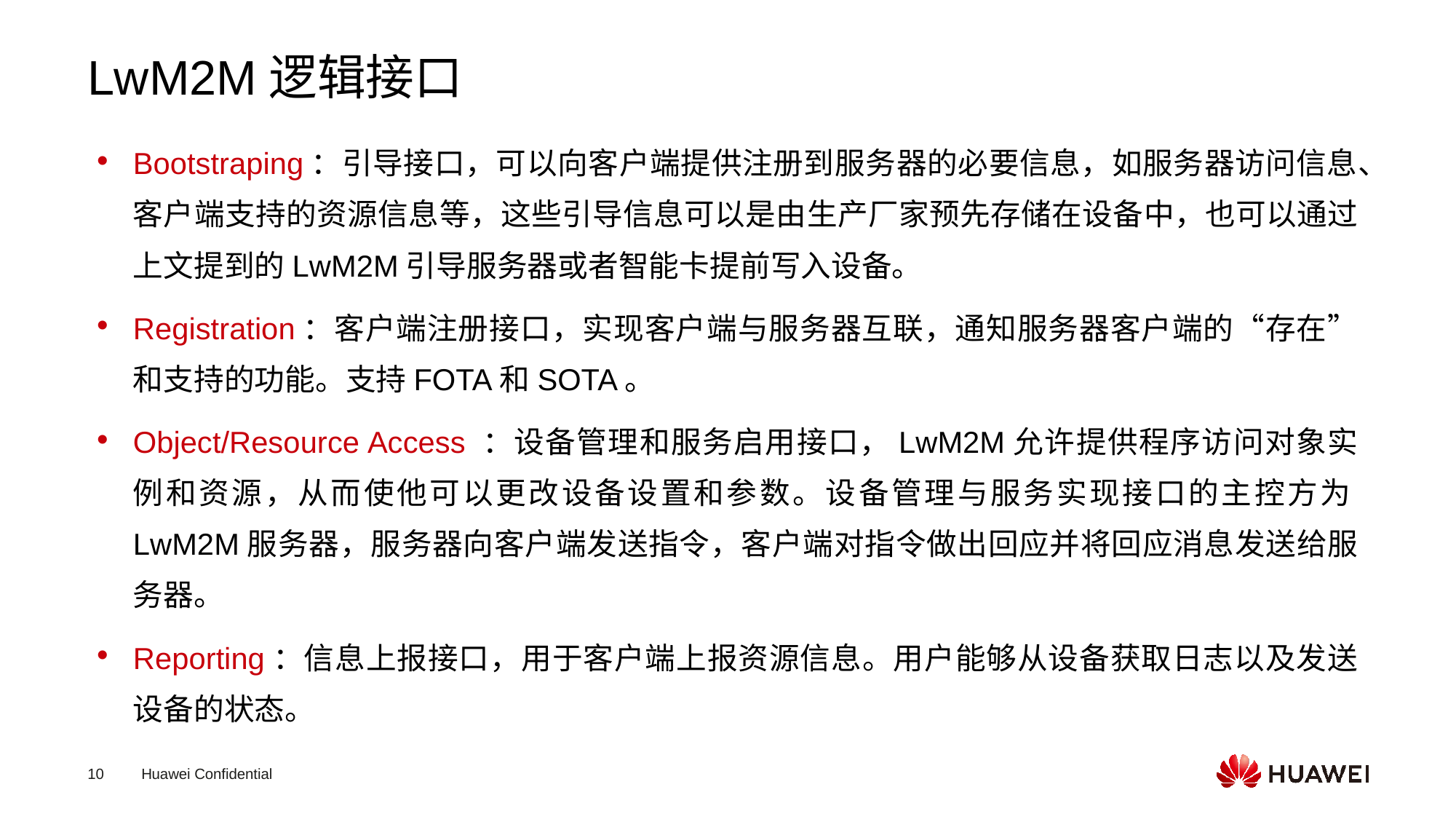

# LwM2M逻辑接口
Bootstraping：引导接口，可以向客户端提供注册到服务器的必要信息，如服务器访问信息、客户端支持的资源信息等，这些引导信息可以是由生产厂家预先存储在设备中，也可以通过上文提到的LwM2M引导服务器或者智能卡提前写入设备。
Registration：客户端注册接口，实现客户端与服务器互联，通知服务器客户端的“存在”和支持的功能。支持FOTA和SOTA。
Object/Resource Access ：设备管理和服务启用接口，LwM2M允许提供程序访问对象实例和资源，从而使他可以更改设备设置和参数。设备管理与服务实现接口的主控方为LwM2M服务器，服务器向客户端发送指令，客户端对指令做出回应并将回应消息发送给服务器。
Reporting：信息上报接口，用于客户端上报资源信息。用户能够从设备获取日志以及发送设备的状态。